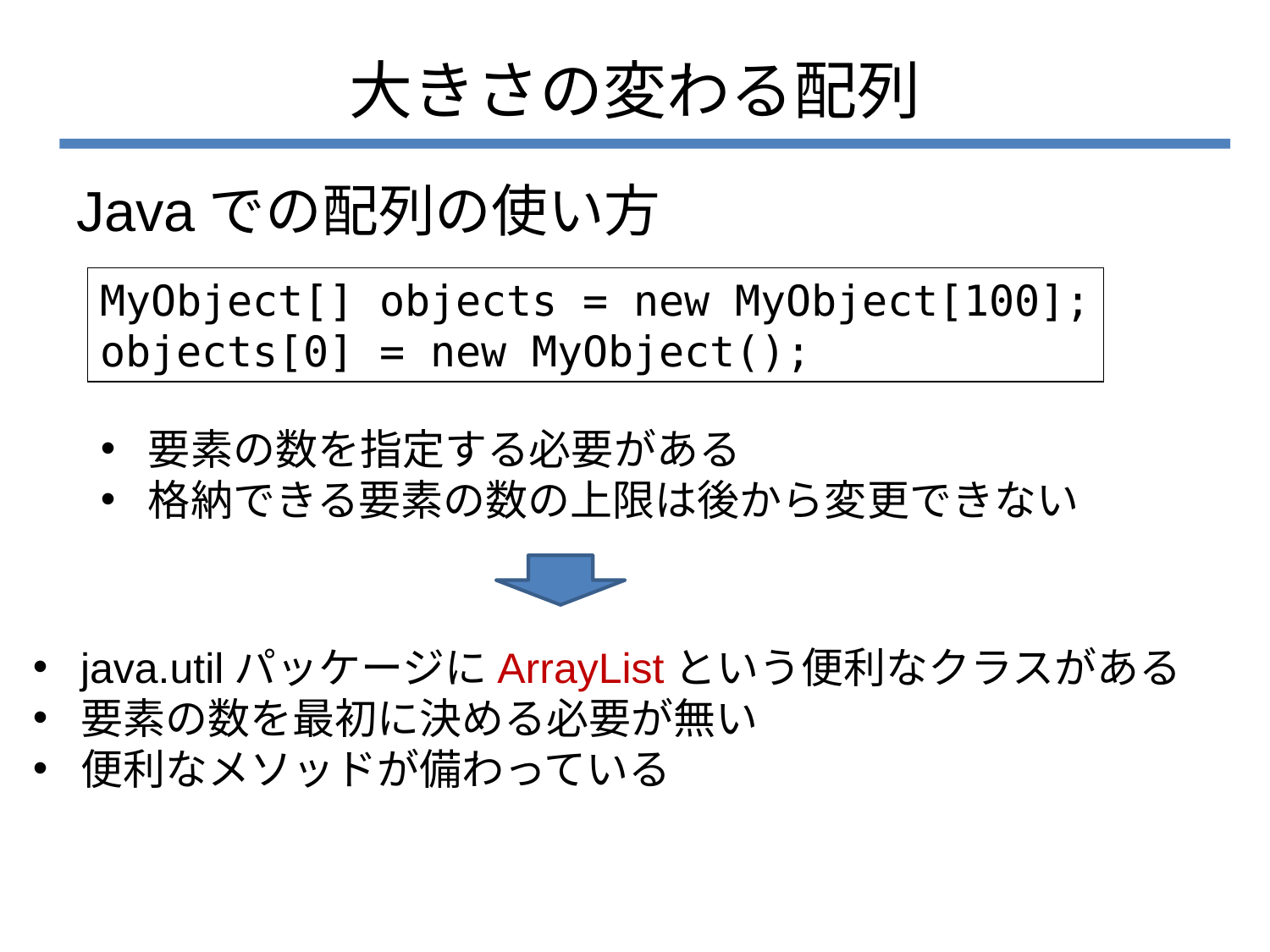

# 大きさの変わる配列
Javaでの配列の使い方
MyObject[] objects = new MyObject[100];
objects[0] = new MyObject();
要素の数を指定する必要がある
格納できる要素の数の上限は後から変更できない

java.utilパッケージにArrayListという便利なクラスがある
要素の数を最初に決める必要が無い
便利なメソッドが備わっている